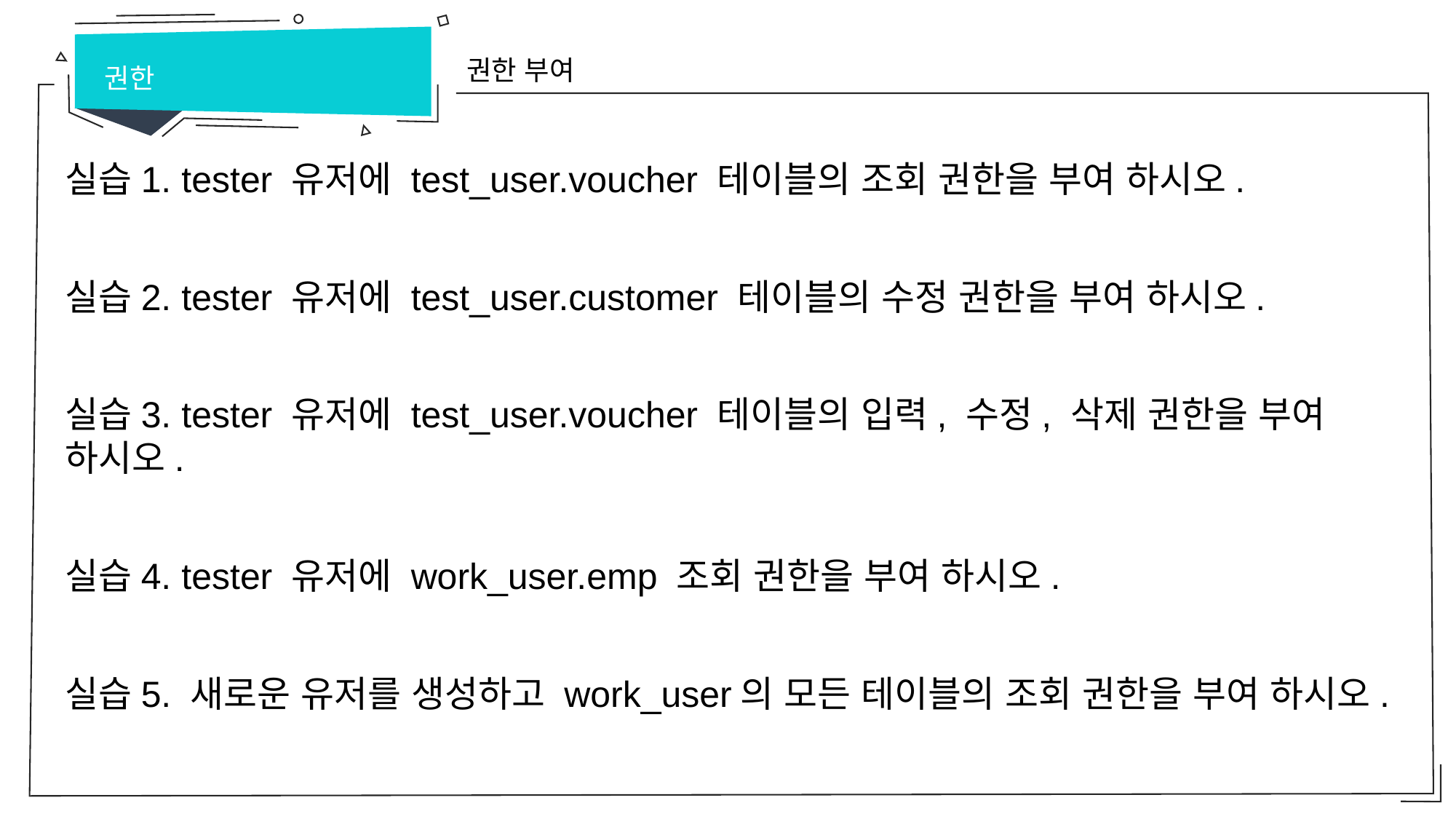

권한
권한 부여
실습1. tester 유저에 test_user.voucher 테이블의 조회 권한을 부여 하시오.

실습2. tester 유저에 test_user.customer 테이블의 수정 권한을 부여 하시오.

실습3. tester 유저에 test_user.voucher 테이블의 입력, 수정, 삭제 권한을 부여 하시오.

실습4. tester 유저에 work_user.emp 조회 권한을 부여 하시오.

실습5. 새로운 유저를 생성하고 work_user의 모든 테이블의 조회 권한을 부여 하시오.